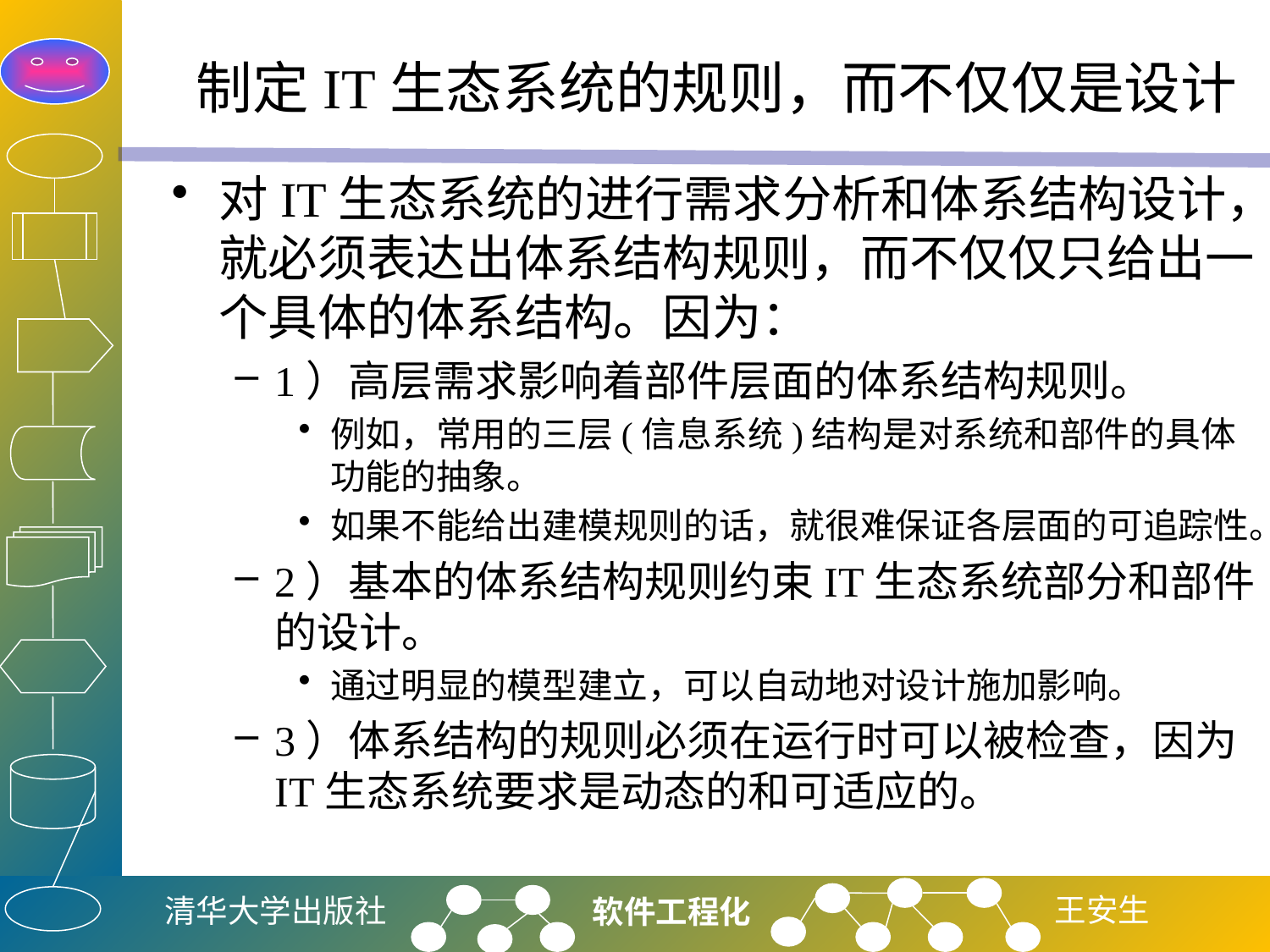

# 制定IT生态系统的规则，而不仅仅是设计
对IT生态系统的进行需求分析和体系结构设计，就必须表达出体系结构规则，而不仅仅只给出一个具体的体系结构。因为：
1）高层需求影响着部件层面的体系结构规则。
例如，常用的三层(信息系统)结构是对系统和部件的具体功能的抽象。
如果不能给出建模规则的话，就很难保证各层面的可追踪性。
2）基本的体系结构规则约束IT生态系统部分和部件的设计。
通过明显的模型建立，可以自动地对设计施加影响。
3）体系结构的规则必须在运行时可以被检查，因为IT生态系统要求是动态的和可适应的。